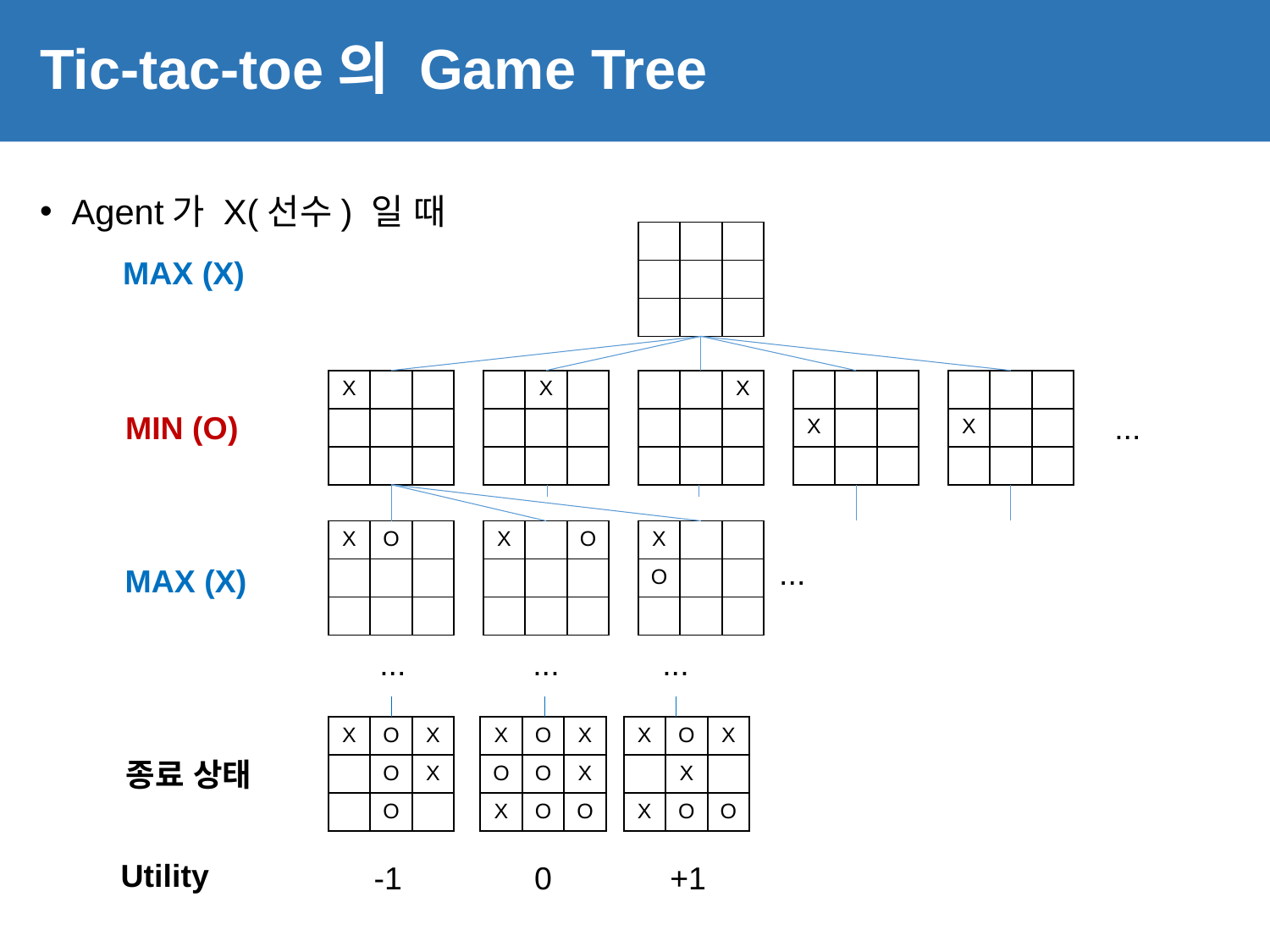

# Tic-tac-toe의 Game Tree
6
Agent가 X(선수) 일 때
|  |  |  |
| --- | --- | --- |
|  |  |  |
|  |  |  |
MAX (X)
| X |  |  |
| --- | --- | --- |
|  |  |  |
|  |  |  |
|  | X |  |
| --- | --- | --- |
|  |  |  |
|  |  |  |
|  |  | X |
| --- | --- | --- |
|  |  |  |
|  |  |  |
|  |  |  |
| --- | --- | --- |
| X |  |  |
|  |  |  |
|  |  |  |
| --- | --- | --- |
| X |  |  |
|  |  |  |
MIN (O)
...
| X | O |  |
| --- | --- | --- |
|  |  |  |
|  |  |  |
| X |  | O |
| --- | --- | --- |
|  |  |  |
|  |  |  |
| X |  |  |
| --- | --- | --- |
| O |  |  |
|  |  |  |
...
MAX (X)
...
...
...
| X | O | X |
| --- | --- | --- |
|  | O | X |
|  | O |  |
| X | O | X |
| --- | --- | --- |
| O | O | X |
| X | O | O |
| X | O | X |
| --- | --- | --- |
|  | X |  |
| X | O | O |
종료 상태
Utility
-1
0
+1